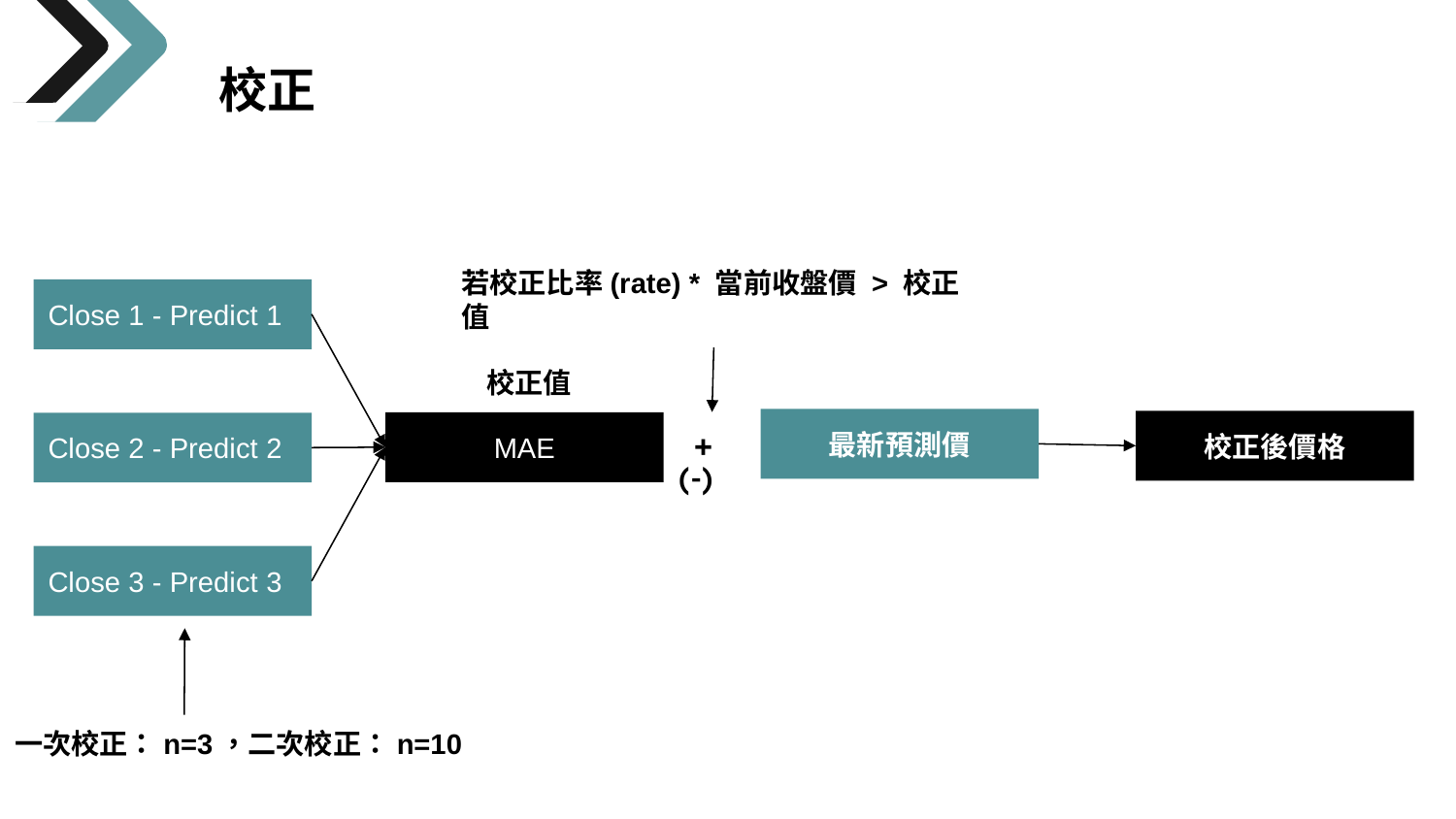

校正
若校正比率(rate) * 當前收盤價 > 校正值
Close 1 - Predict 1
          校正值
最新預測價
校正後價格
  +(-)
MAE
Close 2 - Predict 2
Close 3 - Predict 3
一次校正：n=3，二次校正：n=10